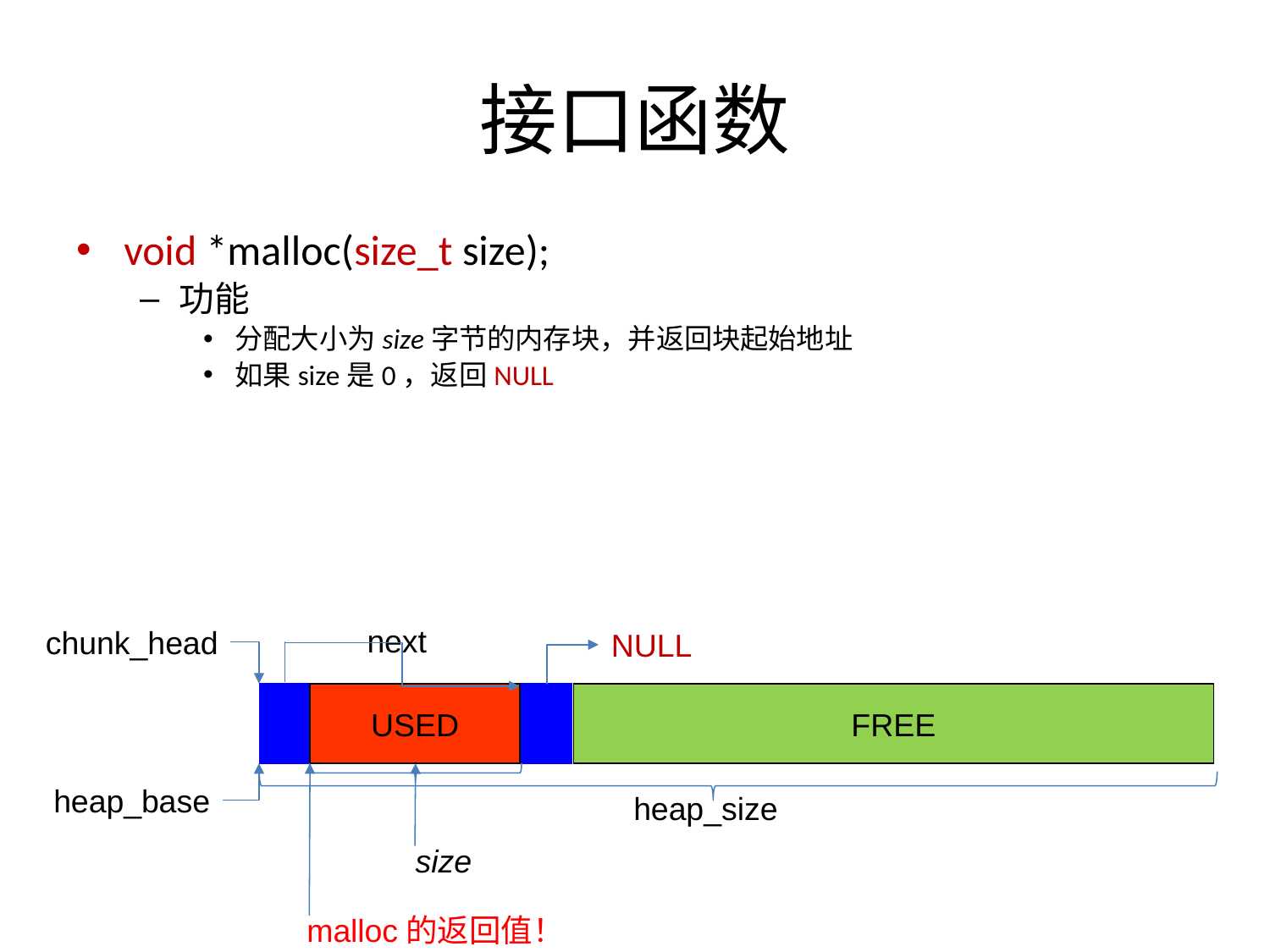

# 接口函数
void *malloc(size_t size);
功能
分配大小为size字节的内存块，并返回块起始地址
如果size是0，返回NULL

next
chunk_head
NULL

USED

FREE
heap_base
heap_size
size
malloc的返回值！